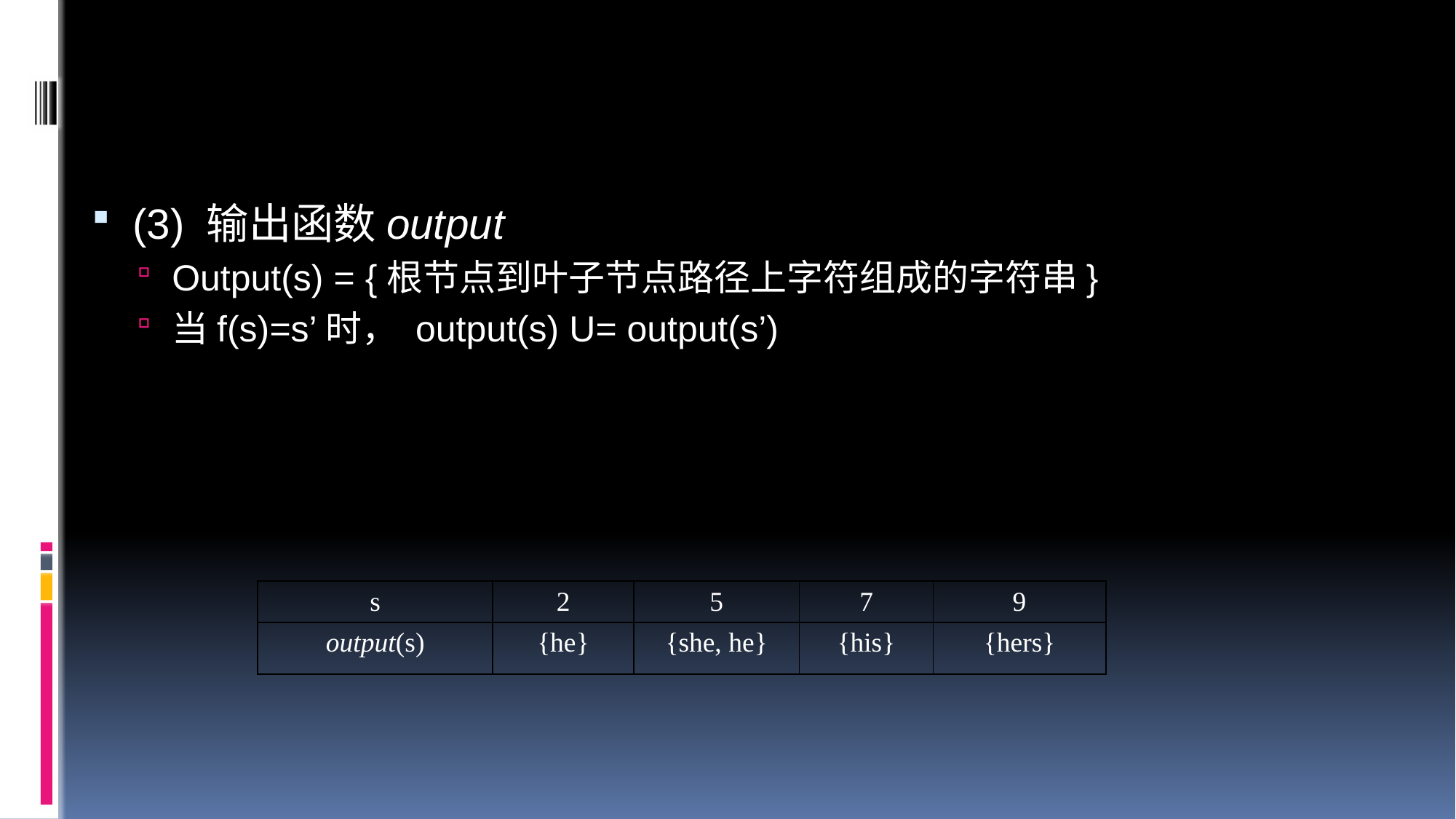

#
(3) 输出函数output
Output(s) = {根节点到叶子节点路径上字符组成的字符串}
当f(s)=s’时， output(s) U= output(s’)
| s | 2 | 5 | 7 | 9 |
| --- | --- | --- | --- | --- |
| output(s) | {he} | {she, he} | {his} | {hers} |